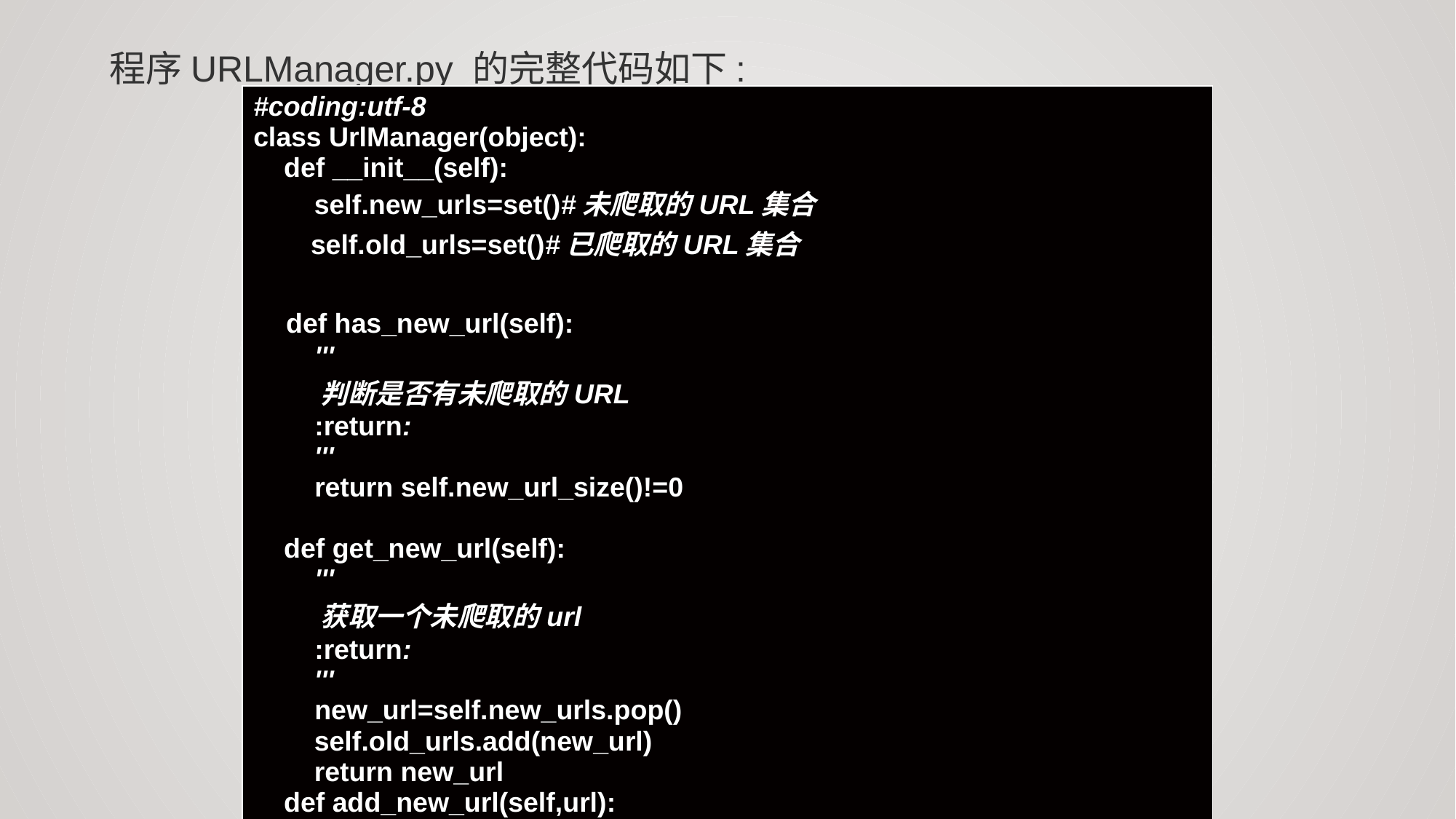

程序URLManager.py 的完整代码如下:

| #coding:utf-8 class UrlManager(object): def \_\_init\_\_(self): self.new\_urls=set()#未爬取的URL集合 self.old\_urls=set()#已爬取的URL集合 def has\_new\_url(self): ''' 判断是否有未爬取的URL :return: ''' return self.new\_url\_size()!=0 def get\_new\_url(self): ''' 获取一个未爬取的url :return: ''' new\_url=self.new\_urls.pop() self.old\_urls.add(new\_url) return new\_url def add\_new\_url(self,url): ''' 将新的url添加到未爬取的url集合中 :param url:单个url :return: ''' if url is None: return if url not in self.new\_urls and url not in self.old\_urls: self.new\_urls.add(url) def add\_new\_urls(self,urls): ''' 将新的url添加到未爬取的url集合中 :param urls: url集合 :return: ''' if urls is None or len(urls)==0: return for url in urls: self.add\_new\_url(url) def new\_url\_size(self): ''' 获取未爬取的url集合的大小 :return: ''' return len(self.new\_urls) def old\_url\_size(self): ''' 获取已爬取的url集合的大小 :return: ''' return len(self.old\_urls) |
| --- |